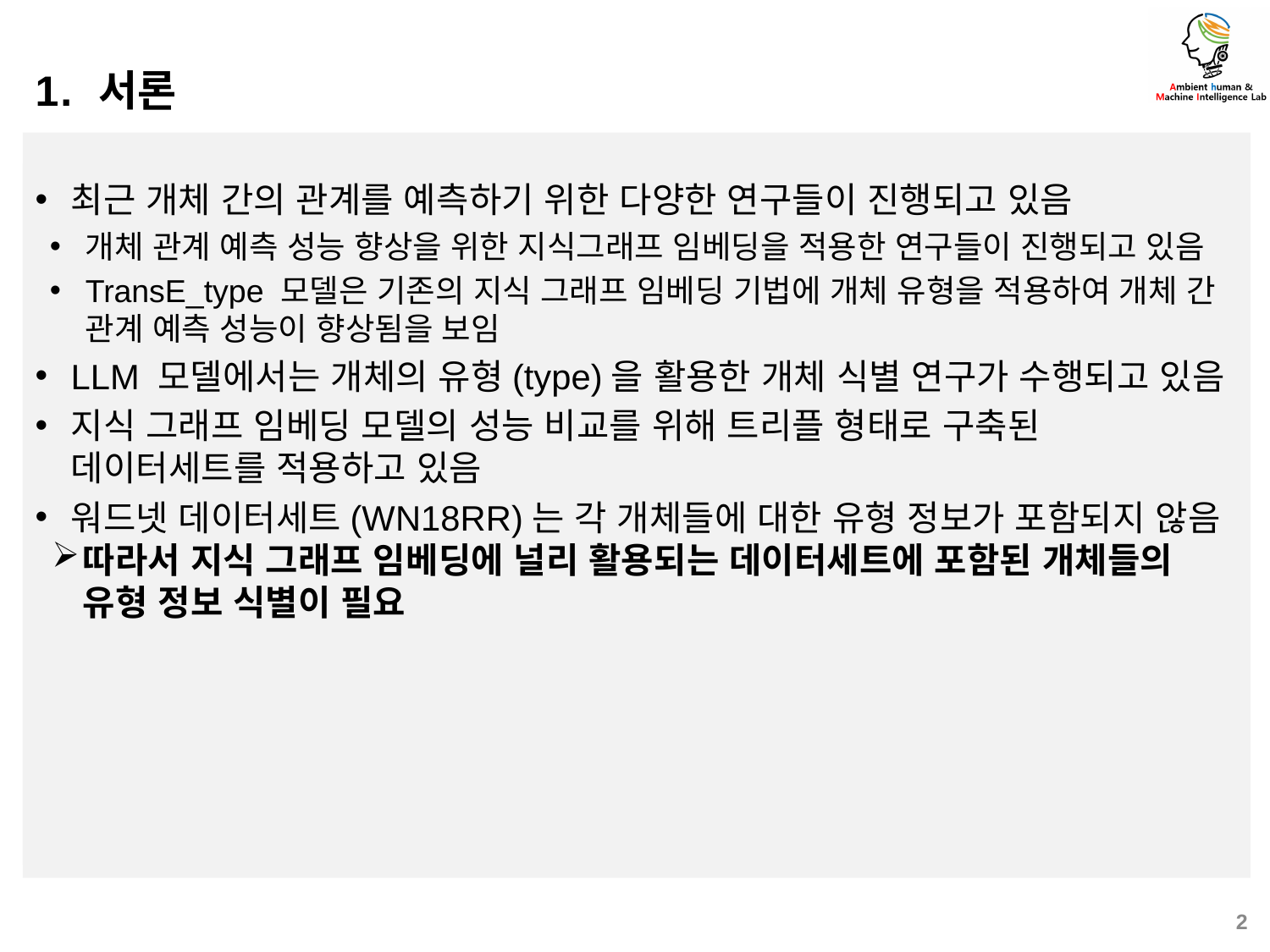

서론

최근 개체 간의 관계를 예측하기 위한 다양한 연구들이 진행되고 있음
개체 관계 예측 성능 향상을 위한 지식그래프 임베딩을 적용한 연구들이 진행되고 있음
TransE_type 모델은 기존의 지식 그래프 임베딩 기법에 개체 유형을 적용하여 개체 간 관계 예측 성능이 향상됨을 보임
LLM 모델에서는 개체의 유형(type)을 활용한 개체 식별 연구가 수행되고 있음
지식 그래프 임베딩 모델의 성능 비교를 위해 트리플 형태로 구축된 데이터세트를 적용하고 있음
워드넷 데이터세트(WN18RR)는 각 개체들에 대한 유형 정보가 포함되지 않음
따라서 지식 그래프 임베딩에 널리 활용되는 데이터세트에 포함된 개체들의 유형 정보 식별이 필요

2